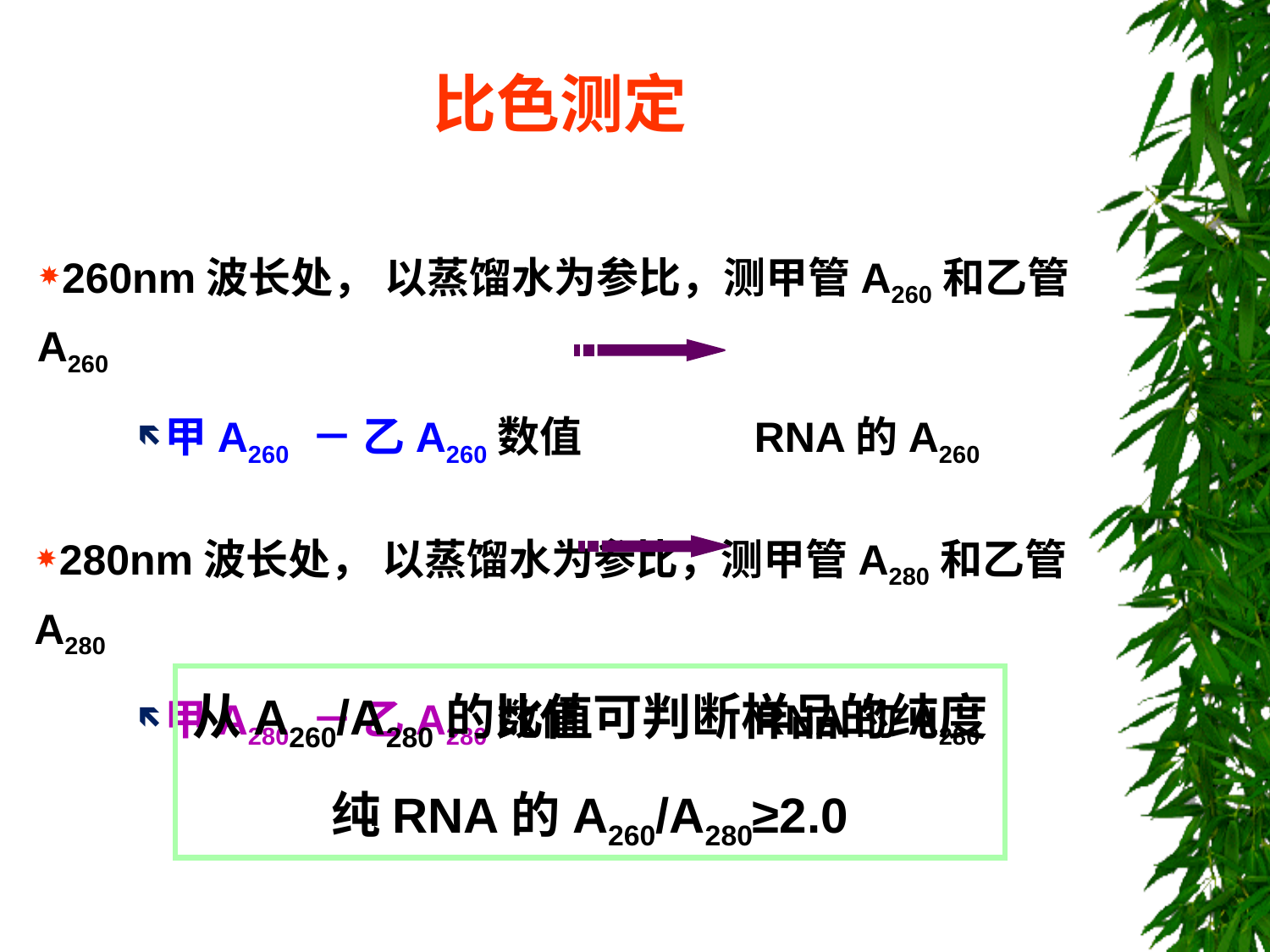

# 比色测定
260nm波长处， 以蒸馏水为参比，测甲管A260和乙管A260
甲A260 － 乙A260数值                 RNA的A260
280nm波长处， 以蒸馏水为参比，测甲管A280和乙管A280
甲A280 － 乙A280数值                 RNA的A280

从A260/A280的比值可判断样品的纯度
纯RNA的A260/A280≥2.0